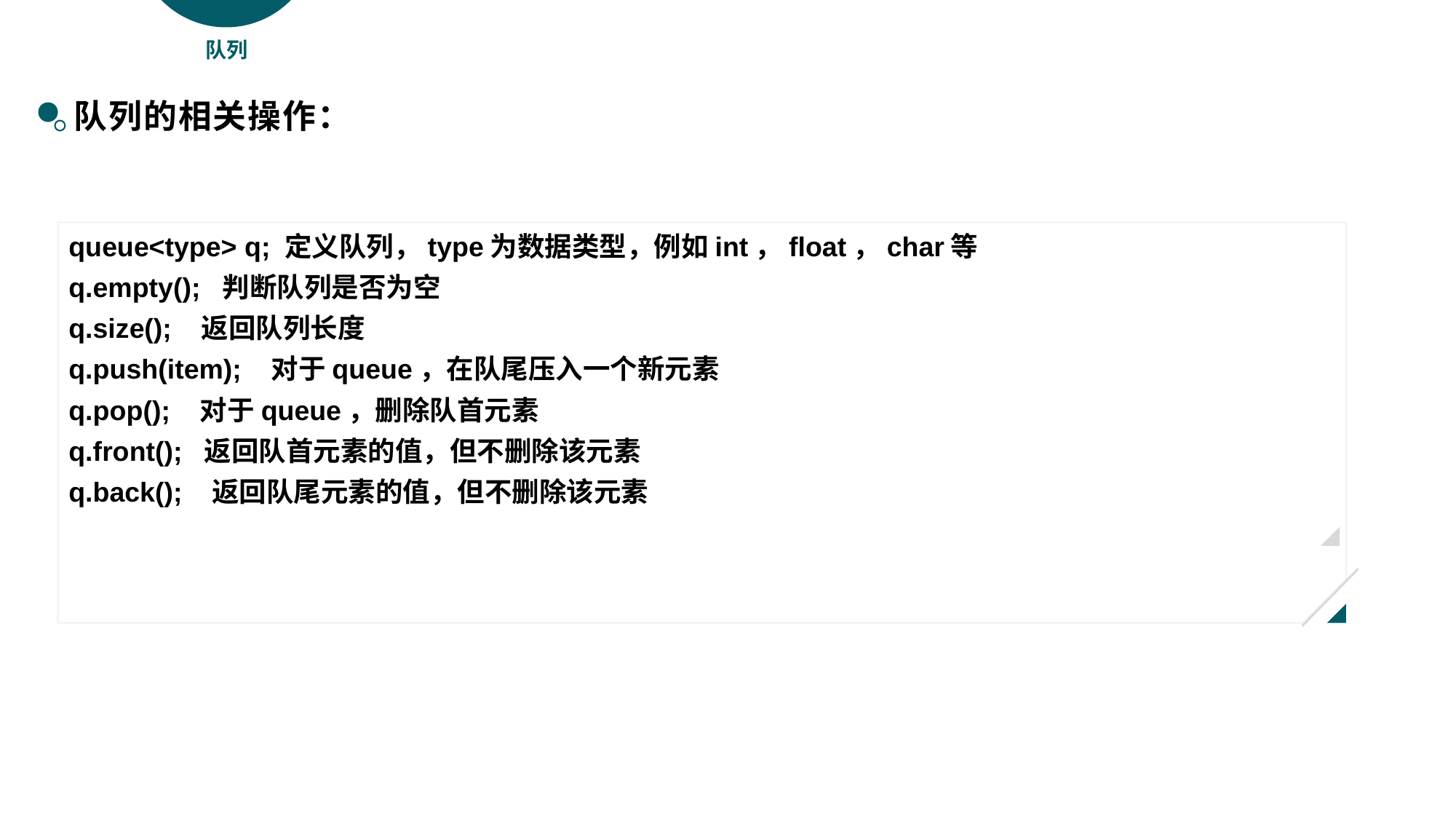

队列
队列的相关操作：

queue<type> q; 定义队列，type为数据类型，例如int，float，char等
q.empty();  判断队列是否为空
q.size();   返回队列长度
q.push(item);   对于queue，在队尾压入一个新元素
q.pop();   对于queue，删除队首元素
q.front();  返回队首元素的值，但不删除该元素
q.back();   返回队尾元素的值，但不删除该元素